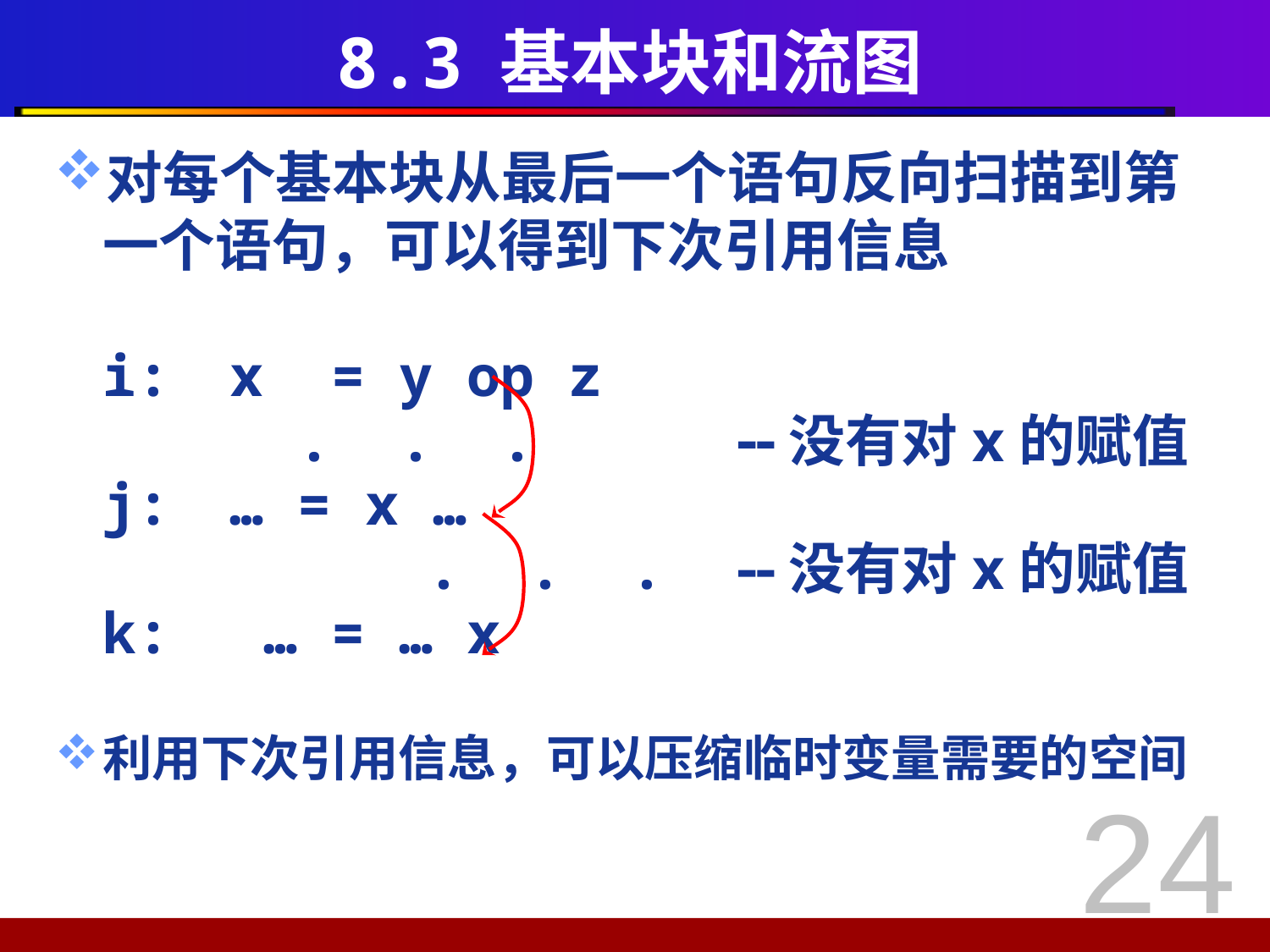

# 8.3 基本块和流图
对每个基本块从最后一个语句反向扫描到第一个语句，可以得到下次引用信息

	i:	x  = y op z
		  .  .  .		−−没有对x的赋值
	j:	… = x …
           .  .  .	−−没有对x的赋值
	k:	 … = … x

利用下次引用信息，可以压缩临时变量需要的空间

24